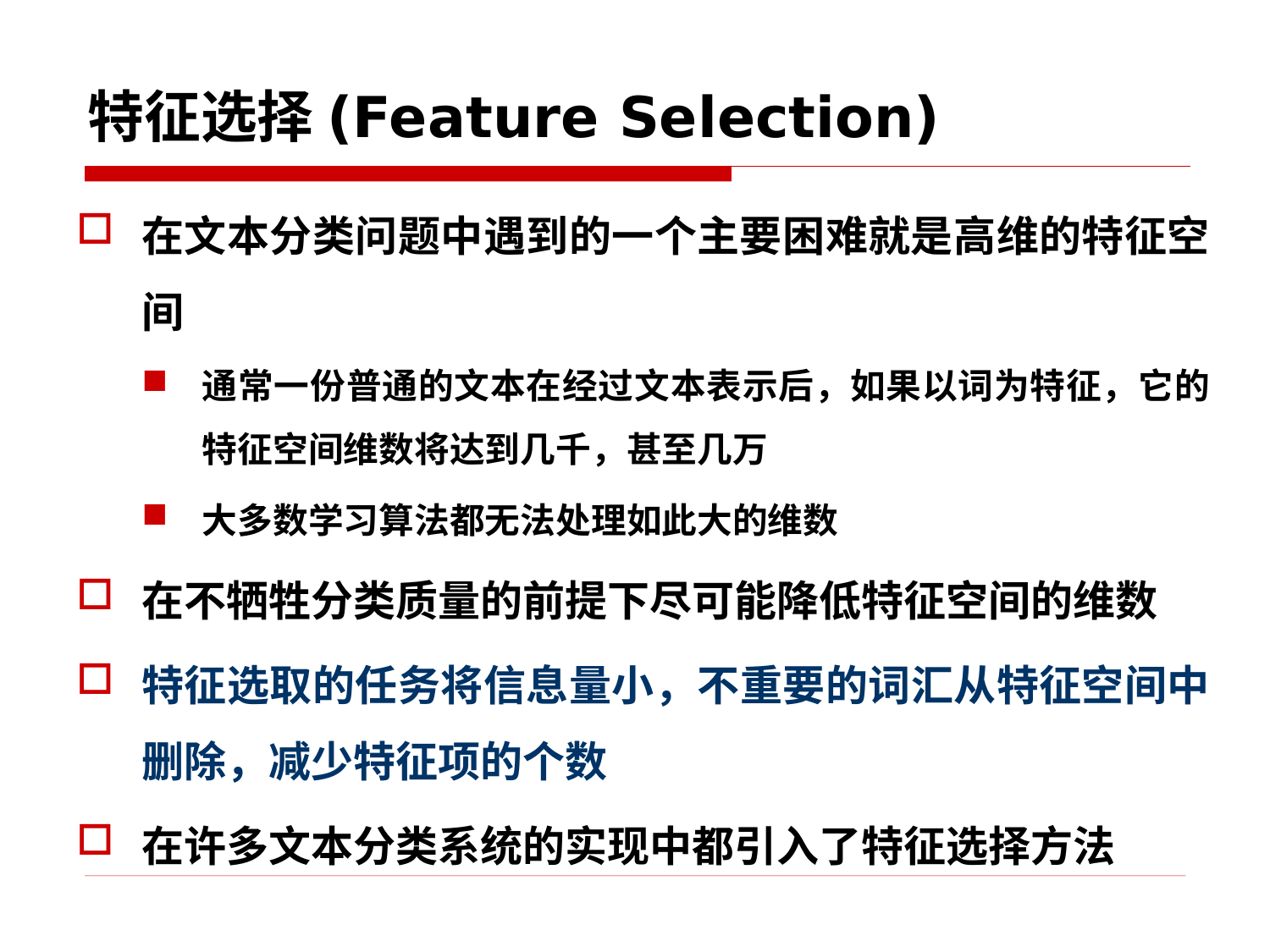

特征选择(Feature Selection)
在文本分类问题中遇到的一个主要困难就是高维的特征空间
通常一份普通的文本在经过文本表示后，如果以词为特征，它的特征空间维数将达到几千，甚至几万
大多数学习算法都无法处理如此大的维数
在不牺牲分类质量的前提下尽可能降低特征空间的维数
特征选取的任务将信息量小，不重要的词汇从特征空间中删除，减少特征项的个数
在许多文本分类系统的实现中都引入了特征选择方法